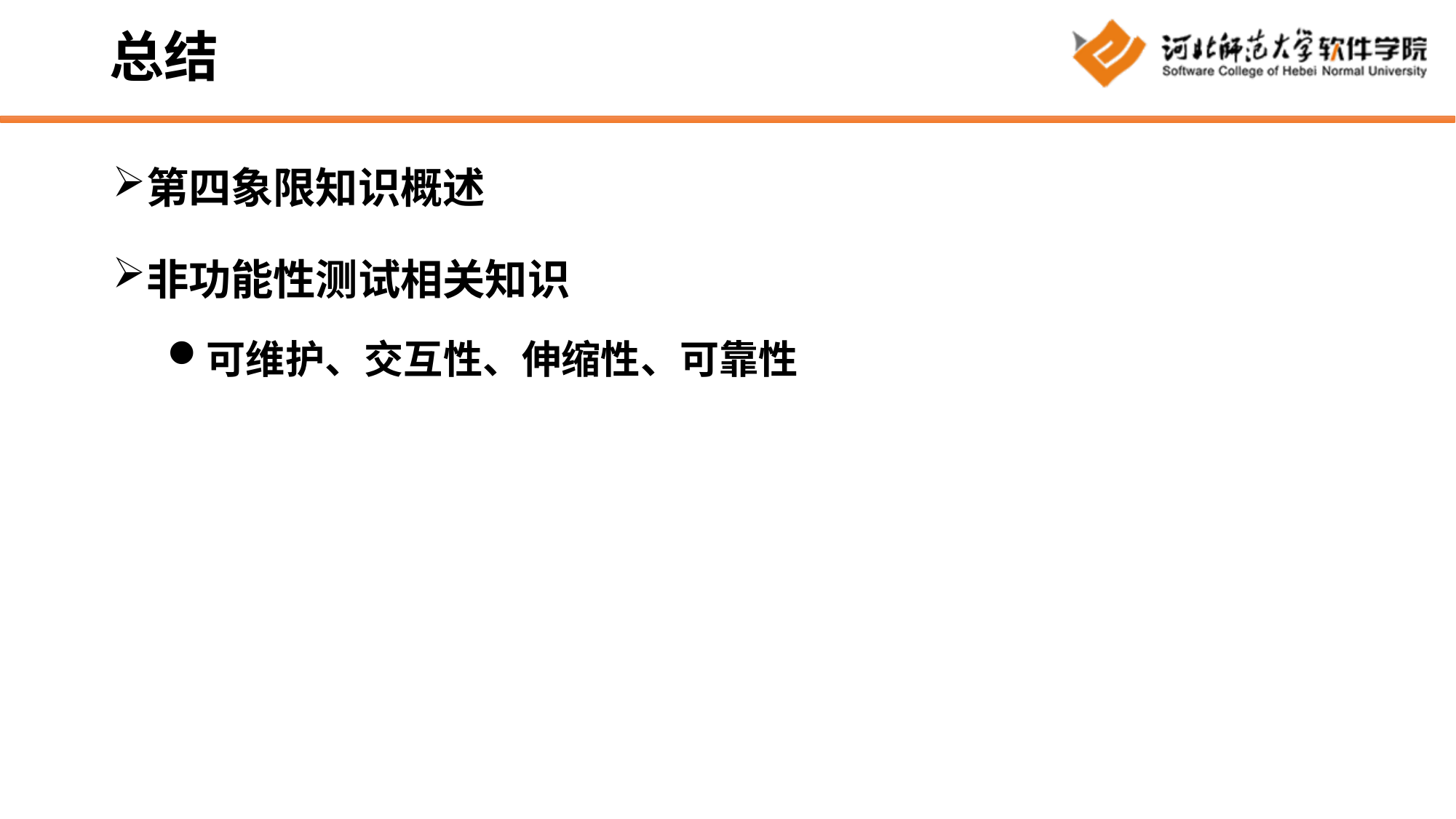

# 总结
第四象限知识概述
非功能性测试相关知识
可维护、交互性、伸缩性、可靠性